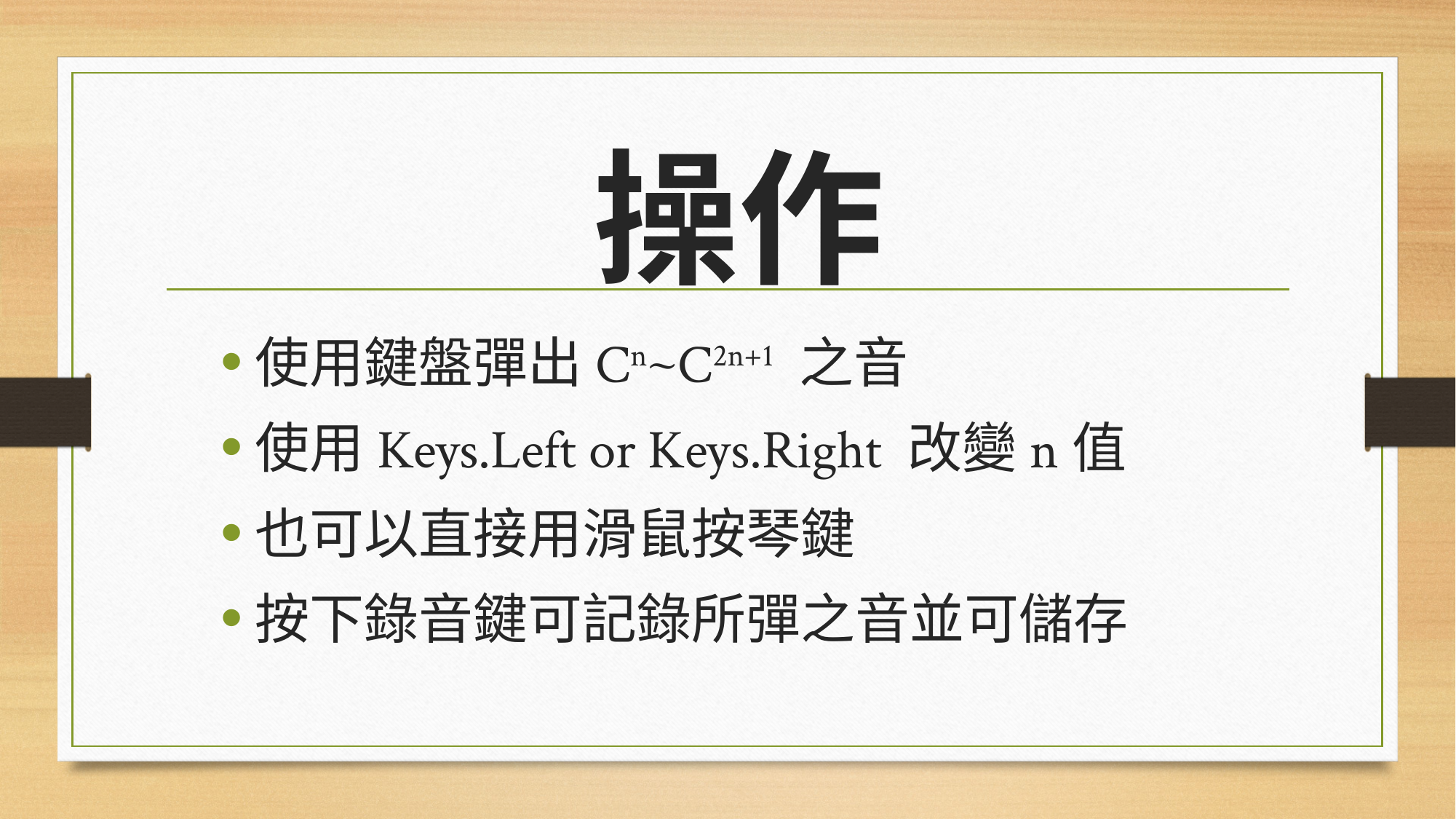

# 操作
使用鍵盤彈出Cn~C2n+1 之音
使用Keys.Left or Keys.Right 改變n值
也可以直接用滑鼠按琴鍵
按下錄音鍵可記錄所彈之音並可儲存